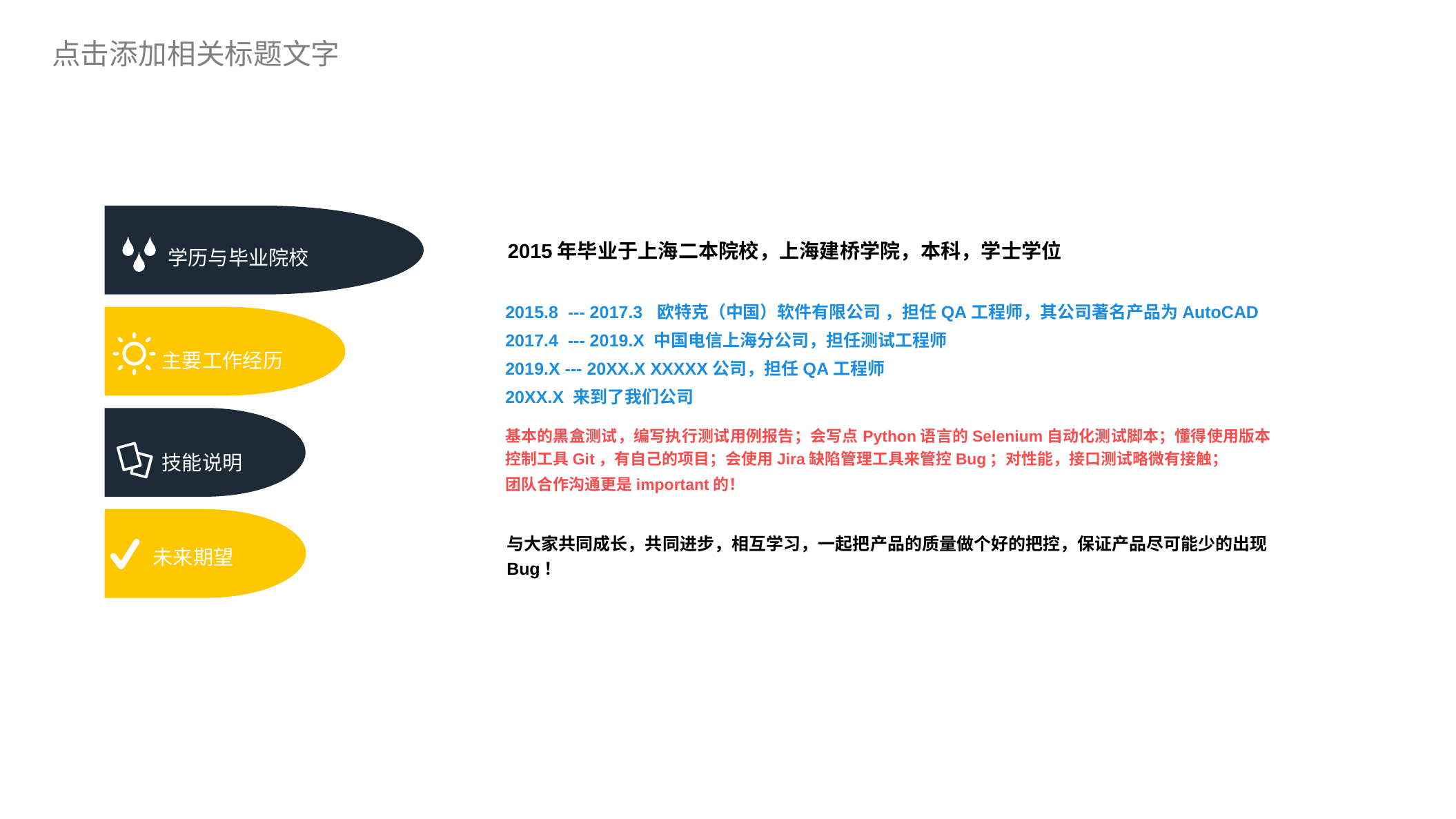

点击添加相关标题文字

2015年毕业于上海二本院校，上海建桥学院，本科，学士学位

学历与毕业院校
2015.8  --- 2017.3  欧特克（中国）软件有限公司 ，担任QA工程师，其公司著名产品为AutoCAD
2017.4  --- 2019.X 中国电信上海分公司，担任测试工程师
2019.X --- 20XX.X XXXXX公司，担任QA工程师
20XX.X 来到了我们公司

主要工作经历
基本的黑盒测试，编写执行测试用例报告；会写点Python语言的Selenium自动化测试脚本；懂得使用版本控制工具Git，有自己的项目；会使用Jira缺陷管理工具来管控Bug；对性能，接口测试略微有接触；
团队合作沟通更是important的！

技能说明
与大家共同成长，共同进步，相互学习，一起把产品的质量做个好的把控，保证产品尽可能少的出现Bug！

未来期望